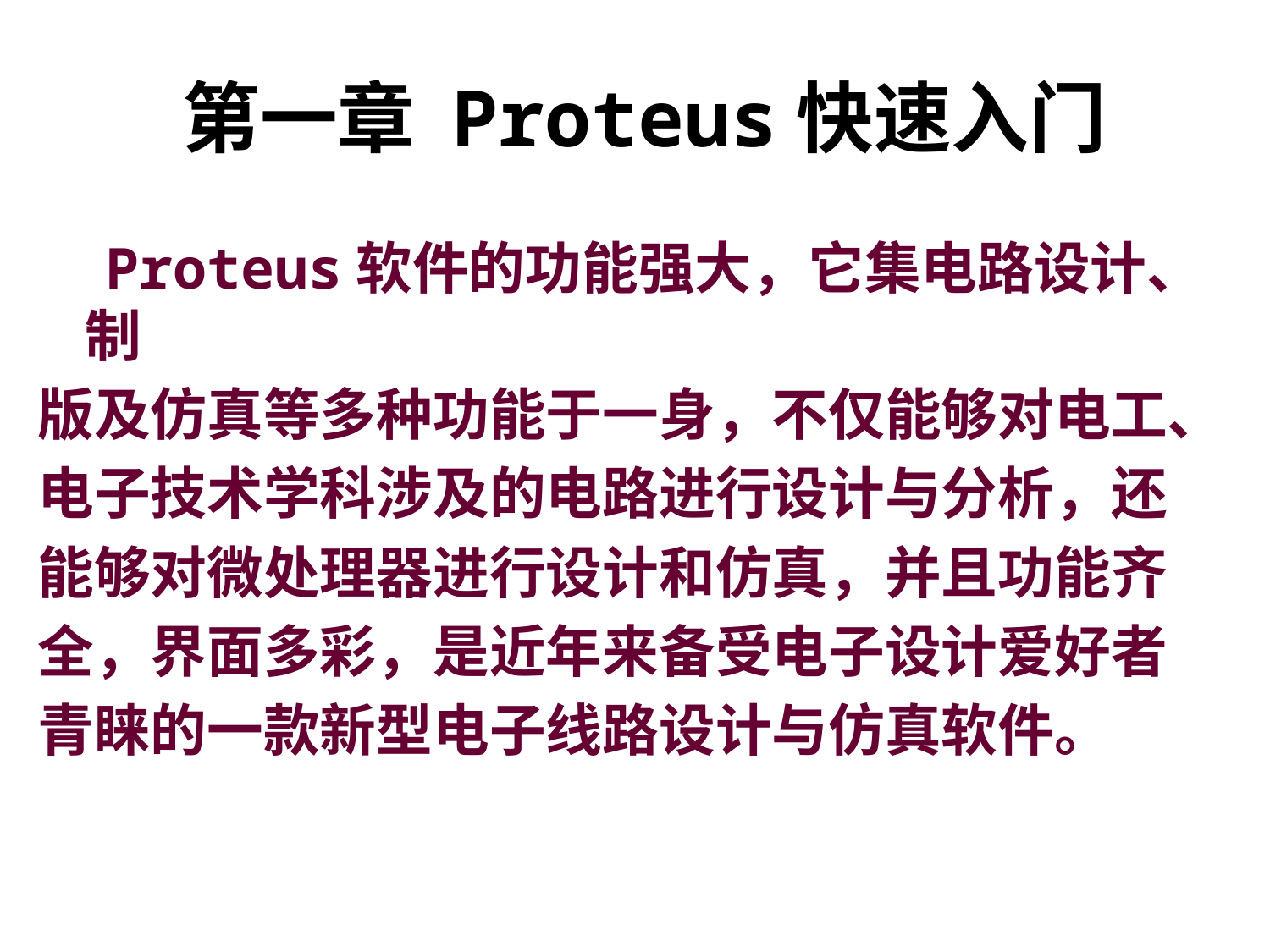

# 第一章 Proteus快速入门
  Proteus软件的功能强大，它集电路设计、制
版及仿真等多种功能于一身，不仅能够对电工、
电子技术学科涉及的电路进行设计与分析，还
能够对微处理器进行设计和仿真，并且功能齐
全，界面多彩，是近年来备受电子设计爱好者
青睐的一款新型电子线路设计与仿真软件。